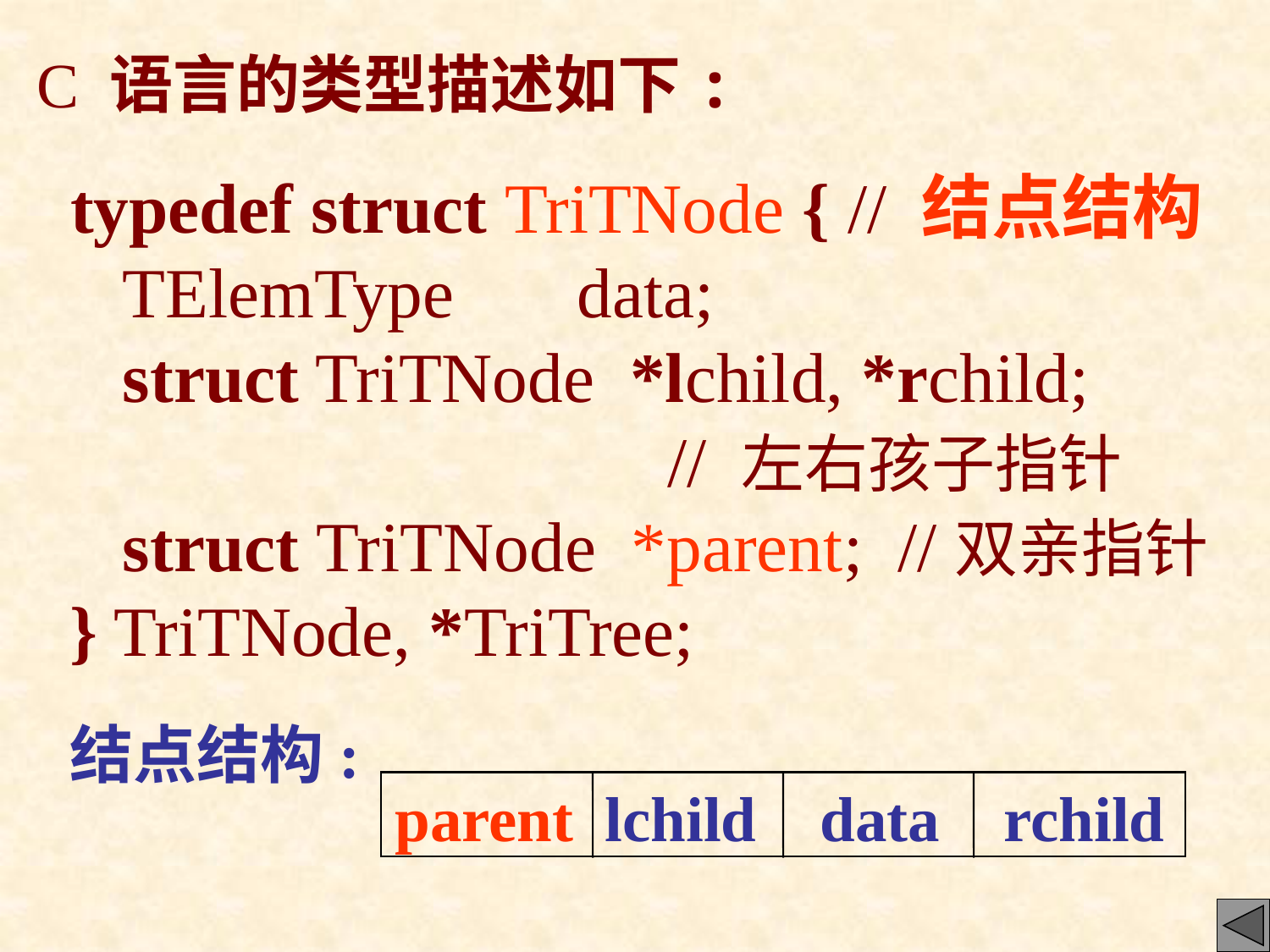

C 语言的类型描述如下:
     typedef struct TriTNode { // 结点结构
      TElemType       data;
      struct TriTNode  *lchild, *rchild;
                                     // 左右孩子指针
      struct TriTNode  *parent;  //双亲指针
   } TriTNode, *TriTree;
结点结构:
parent  lchild    data    rchild